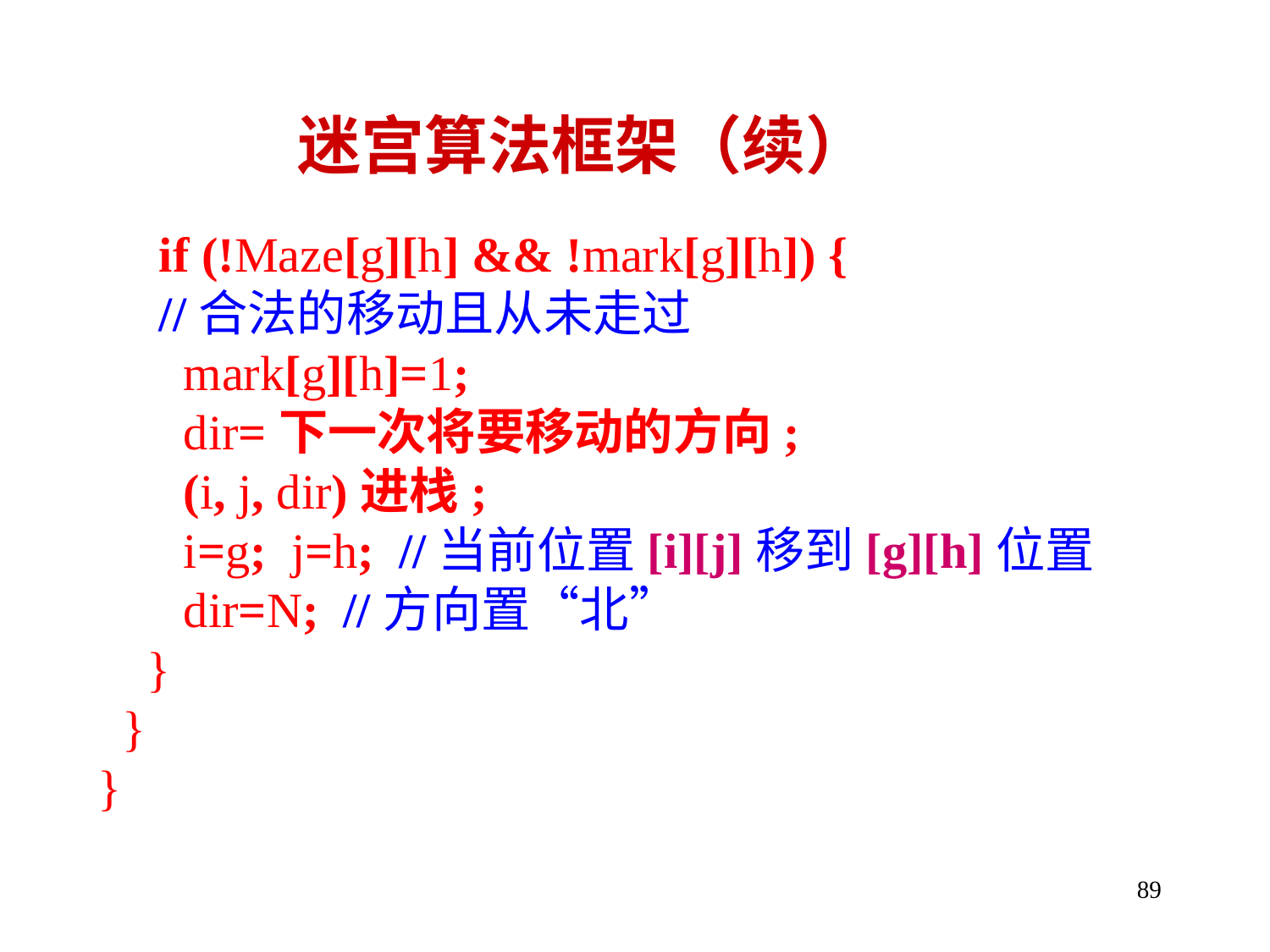

迷宫算法框架（续）
     if (!Maze[g][h] && !mark[g][h]) {
     //合法的移动且从未走过
       mark[g][h]=1;
       dir=下一次将要移动的方向;
       (i, j, dir)进栈;
       i=g;  j=h;  //当前位置[i][j]移到[g][h]位置
       dir=N;  //方向置“北”
    }
  }
}
89